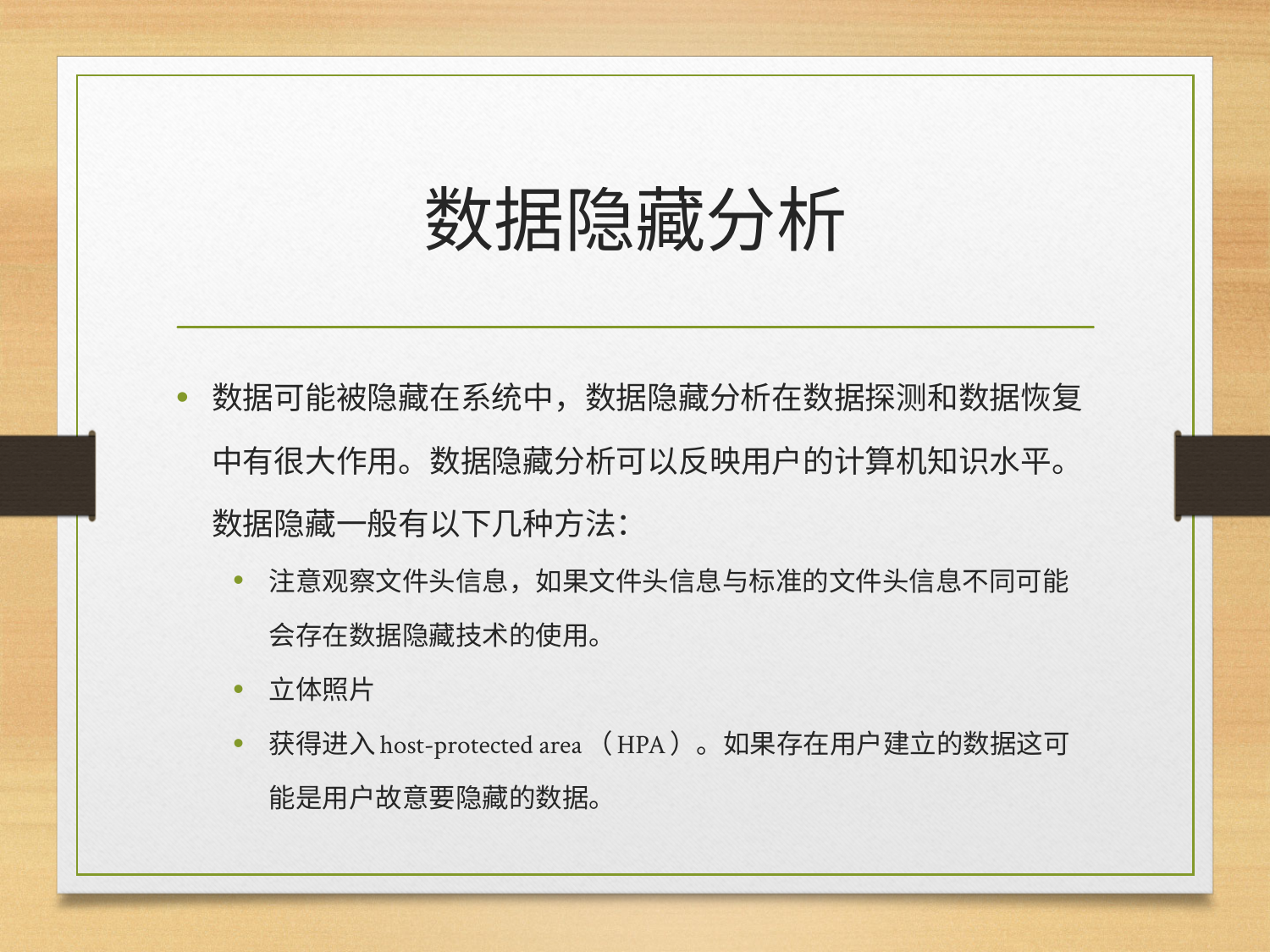

# 数据隐藏分析
数据可能被隐藏在系统中，数据隐藏分析在数据探测和数据恢复中有很大作用。数据隐藏分析可以反映用户的计算机知识水平。数据隐藏一般有以下几种方法：
注意观察文件头信息，如果文件头信息与标准的文件头信息不同可能会存在数据隐藏技术的使用。
立体照片
获得进入host-protected area（HPA）。如果存在用户建立的数据这可能是用户故意要隐藏的数据。